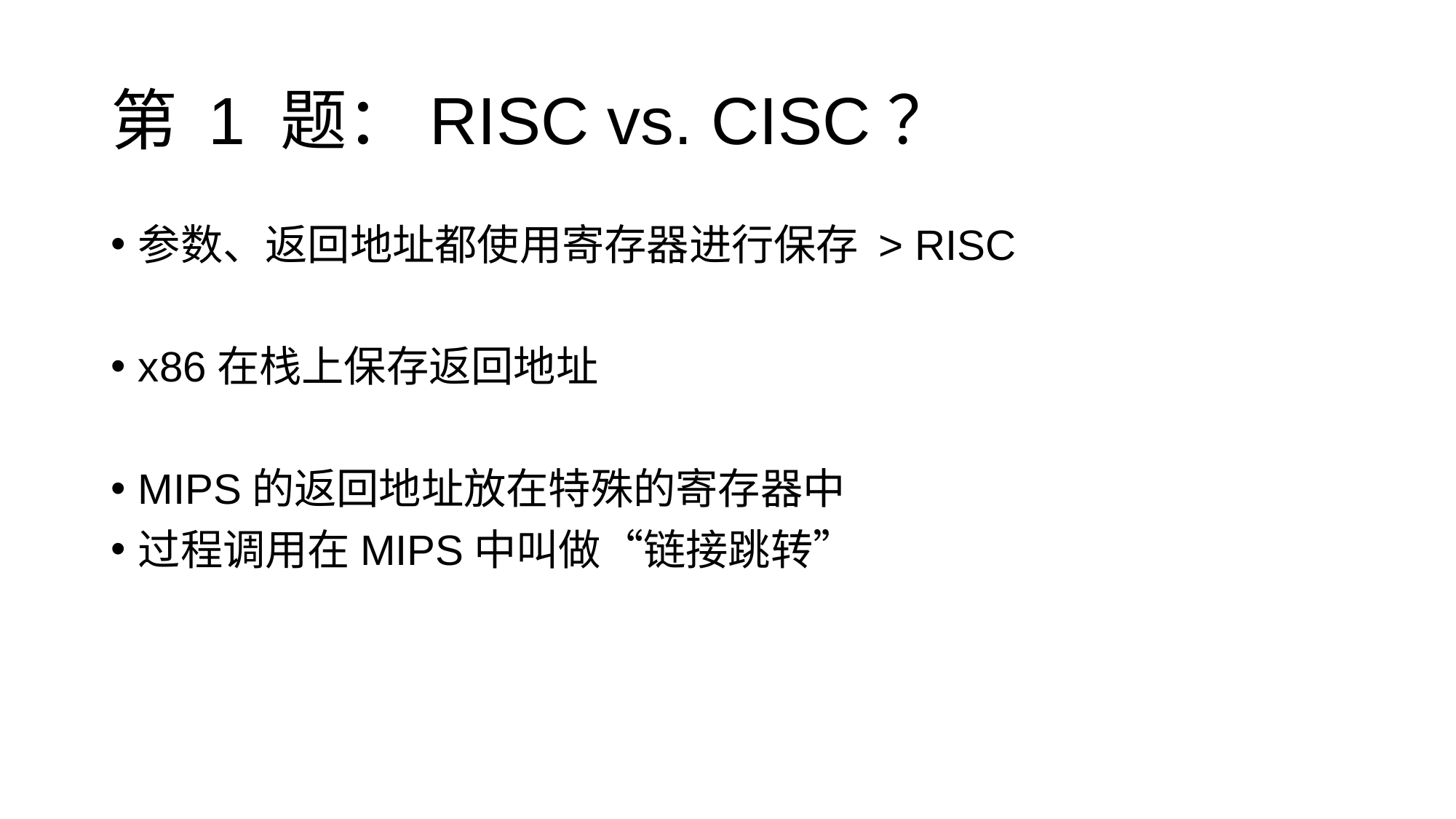

# 第 1 题：RISC vs. CISC？
参数、返回地址都使用寄存器进行保存 > RISC

x86在栈上保存返回地址

MIPS的返回地址放在特殊的寄存器中
过程调用在MIPS中叫做“链接跳转”
44